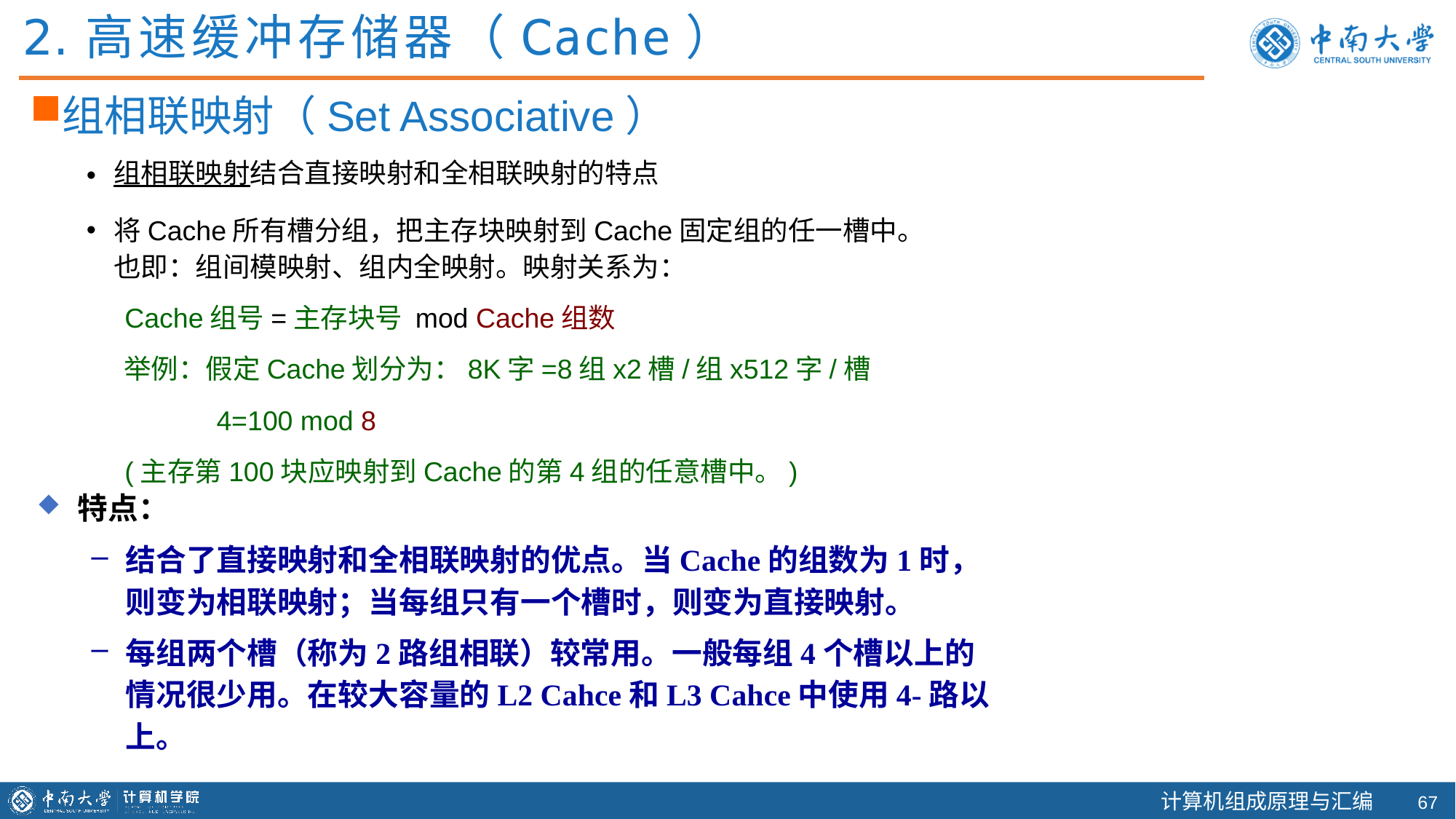

2.高速缓冲存储器（Cache）

组相联映射（Set Associative）
组相联映射结合直接映射和全相联映射的特点
将Cache所有槽分组，把主存块映射到Cache固定组的任一槽中。也即：组间模映射、组内全映射。映射关系为：
     Cache组号=主存块号 mod Cache组数
     举例：假定Cache划分为：8K字=8组x2槽/组x512字/槽
                 4=100 mod 8
     (主存第100块应映射到Cache的第4组的任意槽中。)

特点：
结合了直接映射和全相联映射的优点。当Cache的组数为1时，则变为相联映射；当每组只有一个槽时，则变为直接映射。
每组两个槽（称为2路组相联）较常用。一般每组4个槽以上的情况很少用。在较大容量的L2 Cahce和L3 Cahce中使用4-路以上。
67